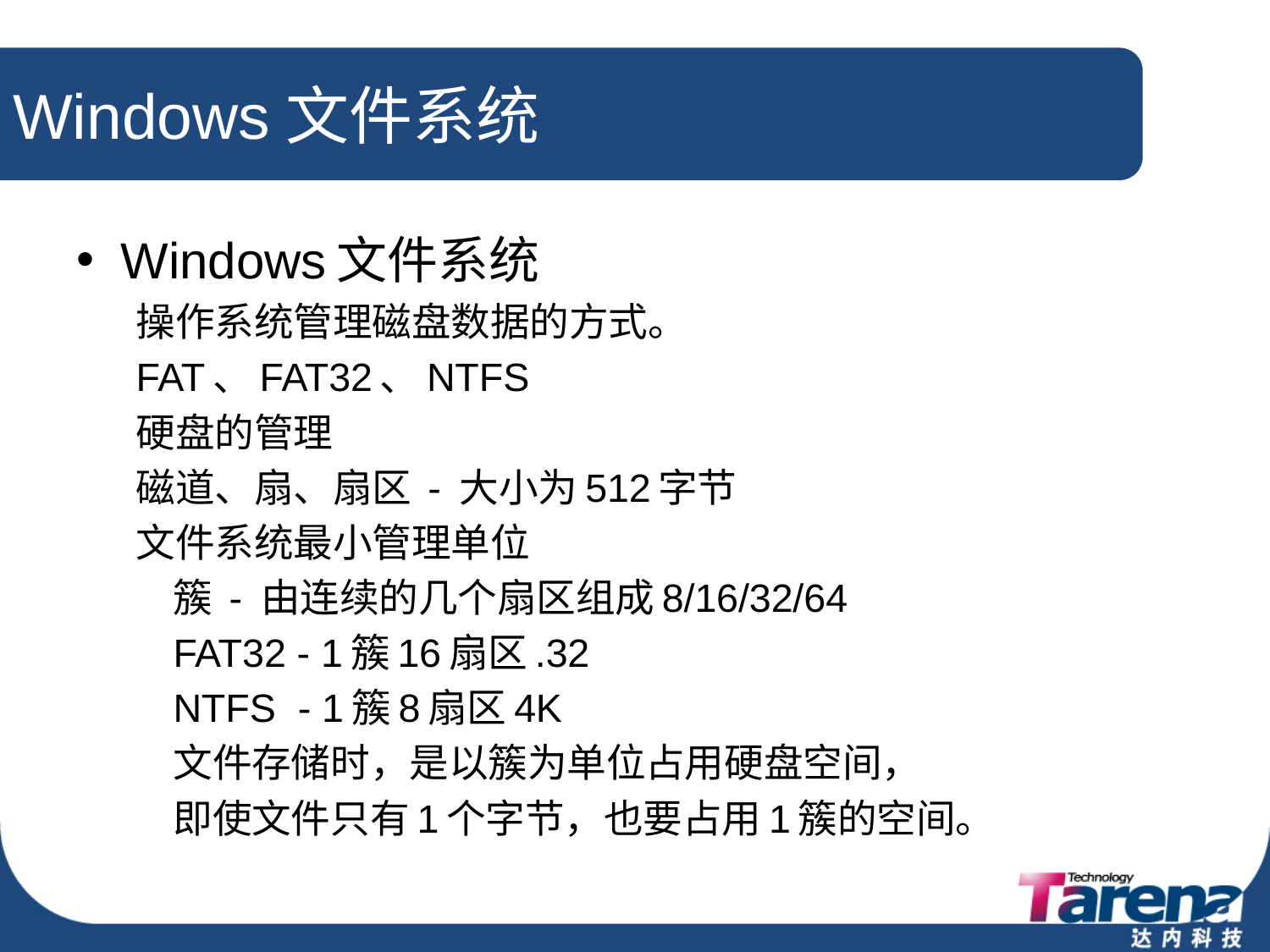

# Windows文件系统
Windows文件系统
操作系统管理磁盘数据的方式。
FAT、FAT32、NTFS
硬盘的管理
磁道、扇、扇区 - 大小为512字节
文件系统最小管理单位
	簇 - 由连续的几个扇区组成8/16/32/64
	FAT32 - 1簇16扇区.32
	NTFS  - 1簇8扇区4K
	文件存储时，是以簇为单位占用硬盘空间，
	即使文件只有1个字节，也要占用1簇的空间。